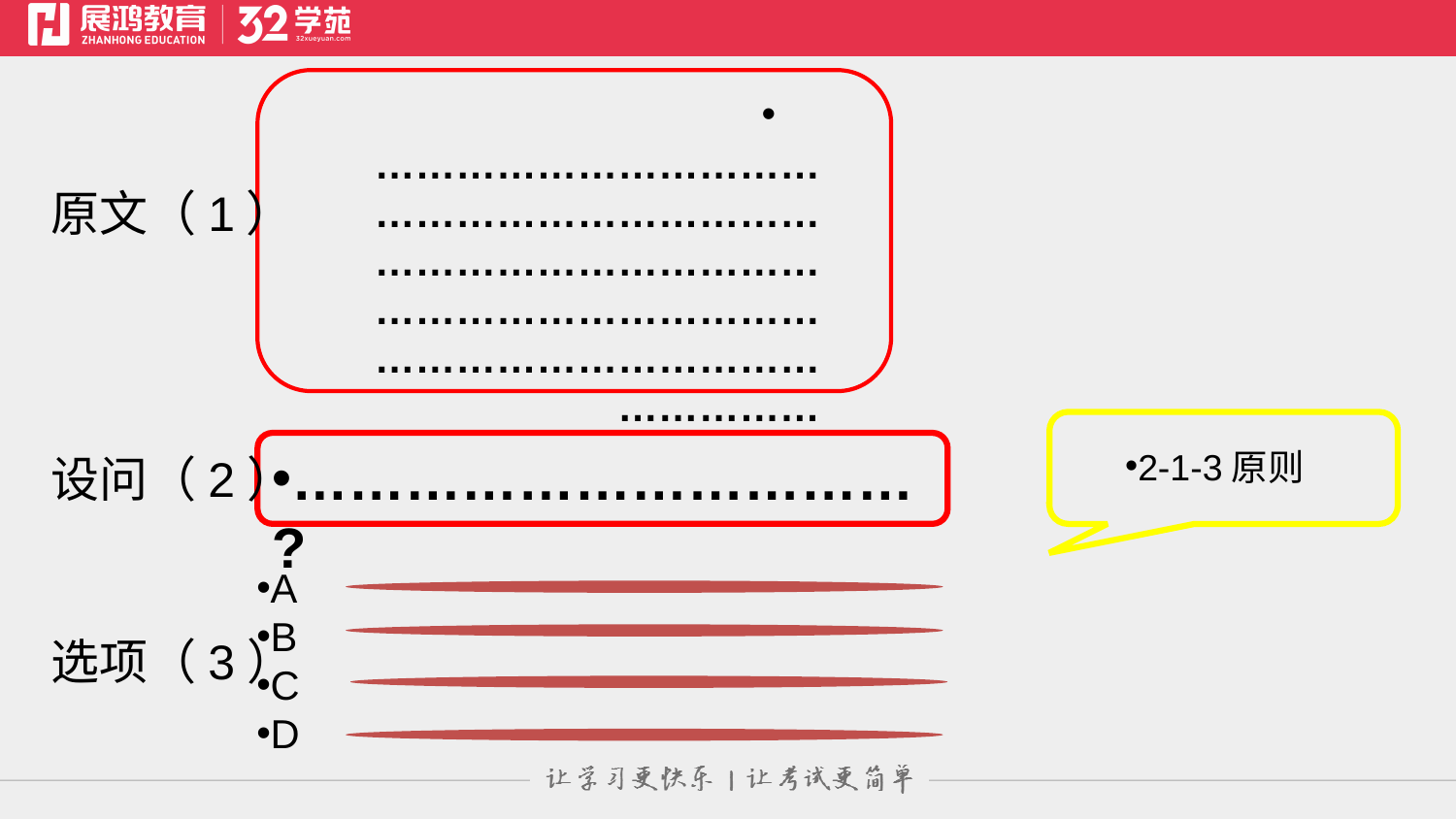

………………………………………………………………………………………………………………………………………………………………
原文（1）

2-1-3原则
……………………………?
设问（2）
A
B
C
D

选项（3）